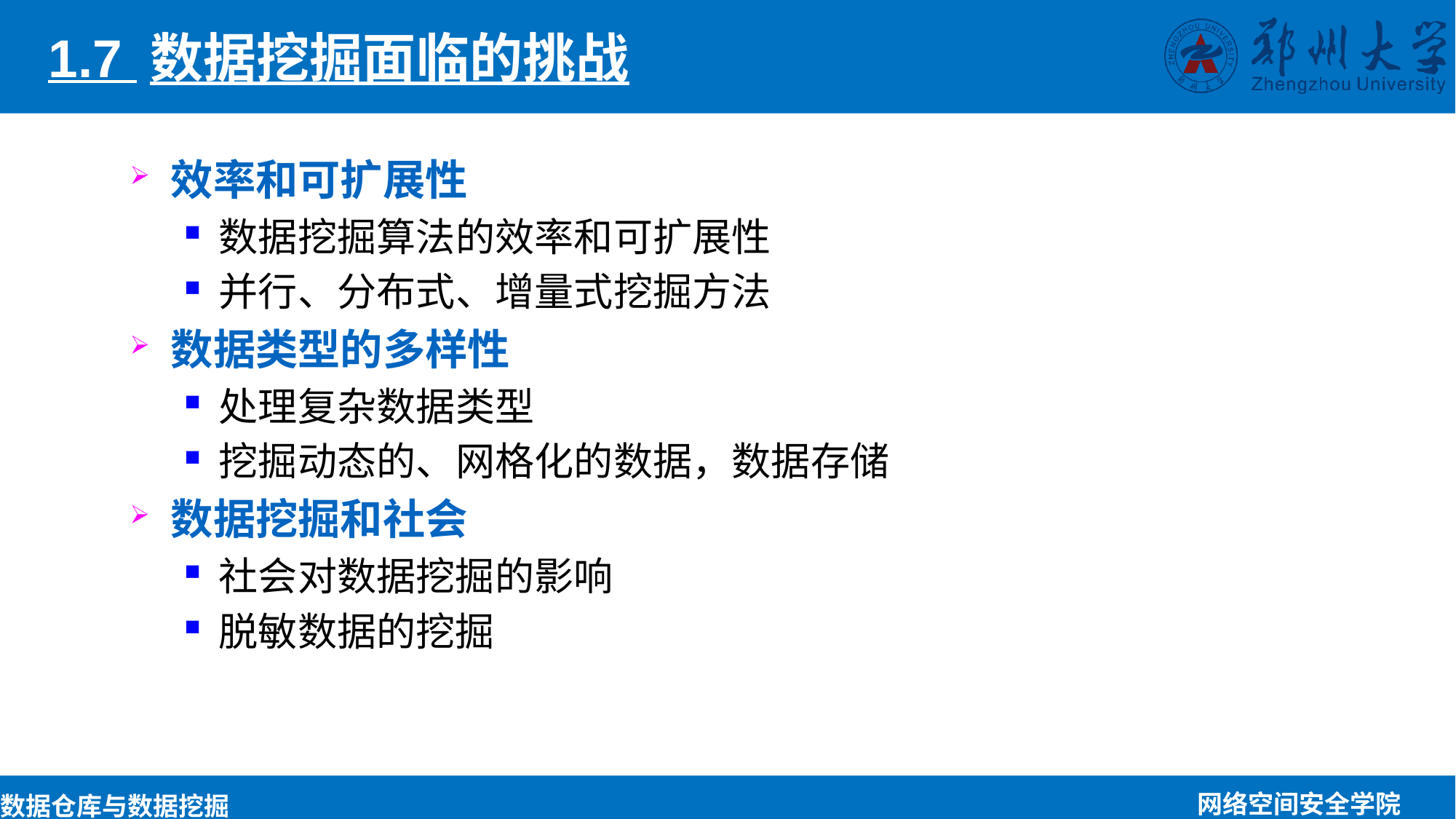

1.7 数据挖掘面临的挑战
效率和可扩展性
数据挖掘算法的效率和可扩展性
并行、分布式、增量式挖掘方法
数据类型的多样性
处理复杂数据类型
挖掘动态的、网格化的数据，数据存储
数据挖掘和社会
社会对数据挖掘的影响
脱敏数据的挖掘